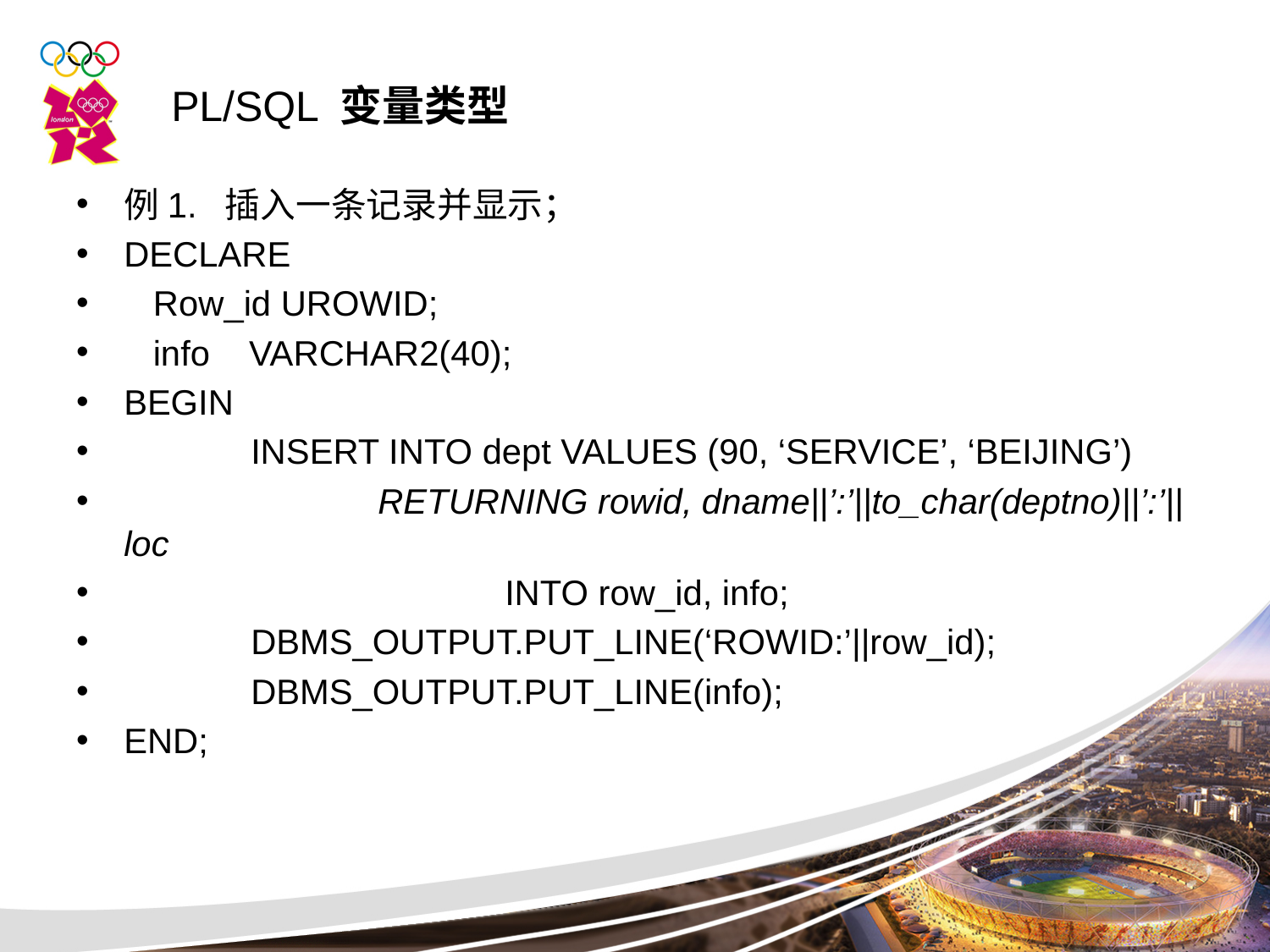

PL/SQL 变量类型
例1.  插入一条记录并显示；
DECLARE
   Row_id UROWID;
   info    VARCHAR2(40);
BEGIN
	INSERT INTO dept VALUES (90, ‘SERVICE’, ‘BEIJING’)
		RETURNING rowid, dname||’:’||to_char(deptno)||’:’||loc
			INTO row_id, info;
	DBMS_OUTPUT.PUT_LINE(‘ROWID:’||row_id);
	DBMS_OUTPUT.PUT_LINE(info);
END;